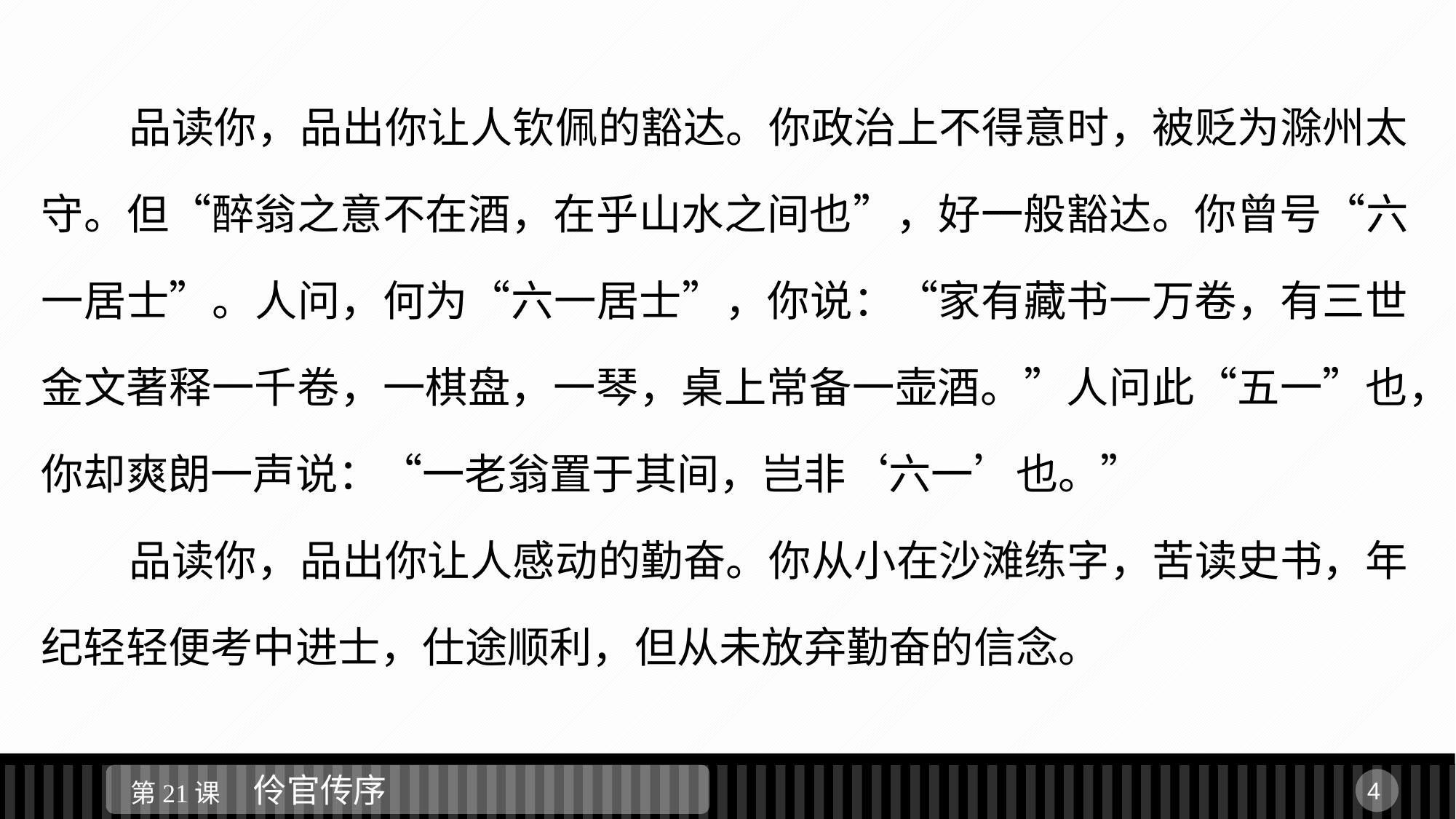

品读你，品出你让人钦佩的豁达。你政治上不得意时，被贬为滁州太守。但“醉翁之意不在酒，在乎山水之间也”，好一般豁达。你曾号“六一居士”。人问，何为“六一居士”，你说：“家有藏书一万卷，有三世金文著释一千卷，一棋盘，一琴，桌上常备一壶酒。”人问此“五一”也，你却爽朗一声说：“一老翁置于其间，岂非‘六一’也。”
        品读你，品出你让人感动的勤奋。你从小在沙滩练字，苦读史书，年纪轻轻便考中进士，仕途顺利，但从未放弃勤奋的信念。